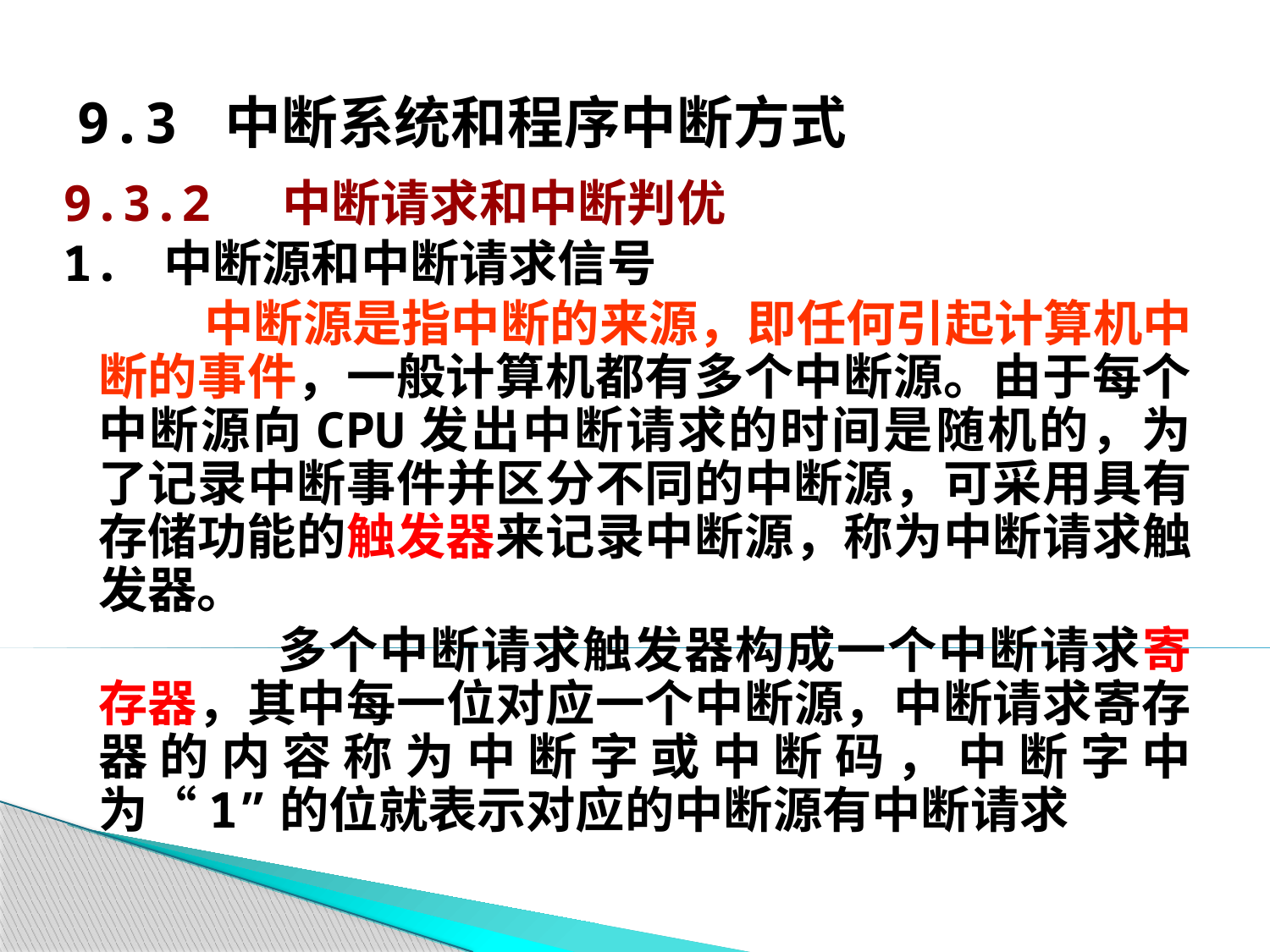

# 9.3 中断系统和程序中断方式
9.3.2  中断请求和中断判优
1. 中断源和中断请求信号
            中断源是指中断的来源，即任何引起计算机中断的事件，一般计算机都有多个中断源。由于每个中断源向CPU发出中断请求的时间是随机的，为了记录中断事件并区分不同的中断源，可采用具有存储功能的触发器来记录中断源，称为中断请求触发器。
		   多个中断请求触发器构成一个中断请求寄存器，其中每一位对应一个中断源，中断请求寄存器的内容称为中断字或中断码，中断字中为“1”的位就表示对应的中断源有中断请求